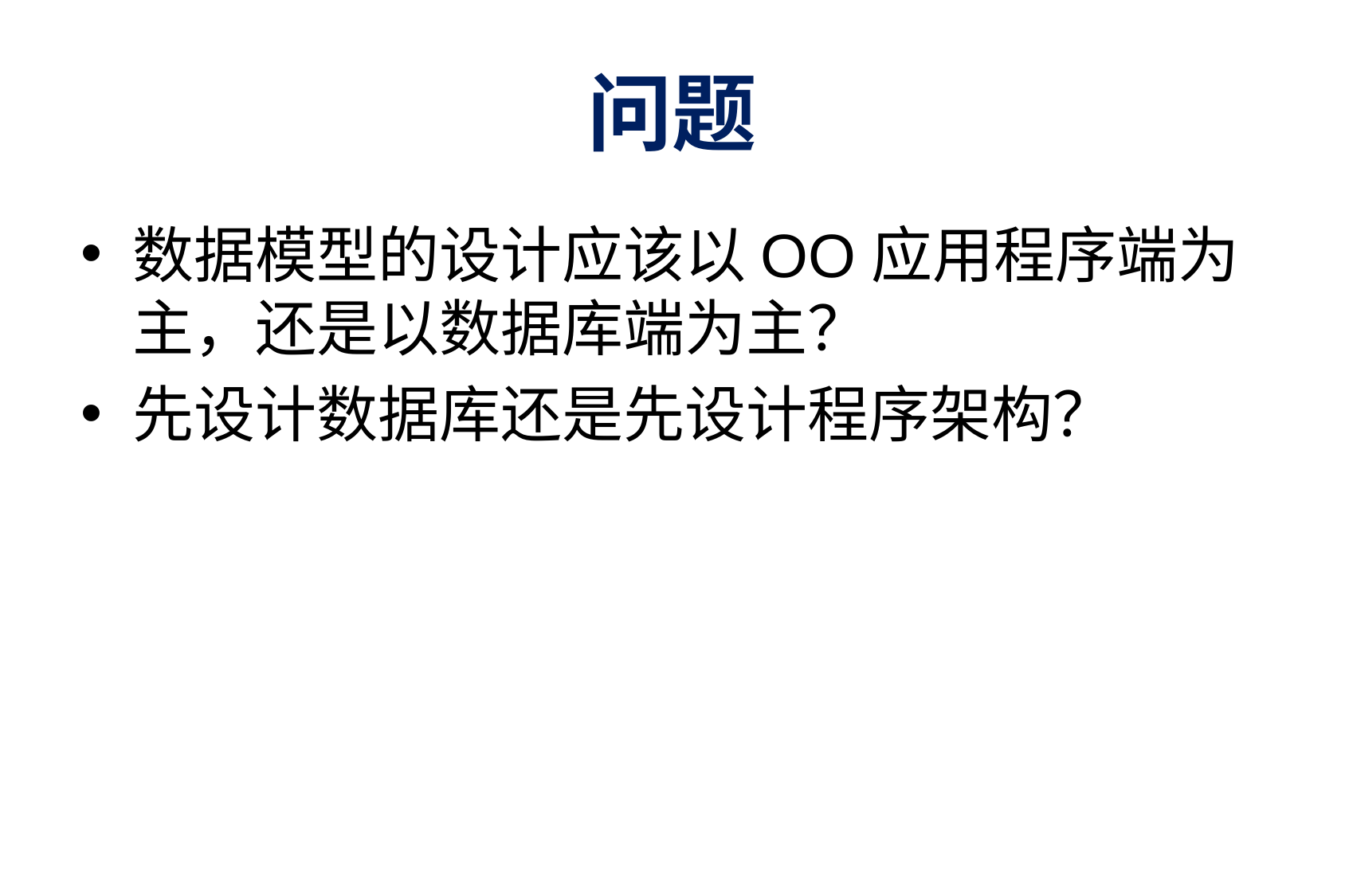

# 问题
数据模型的设计应该以OO应用程序端为主，还是以数据库端为主？
先设计数据库还是先设计程序架构？